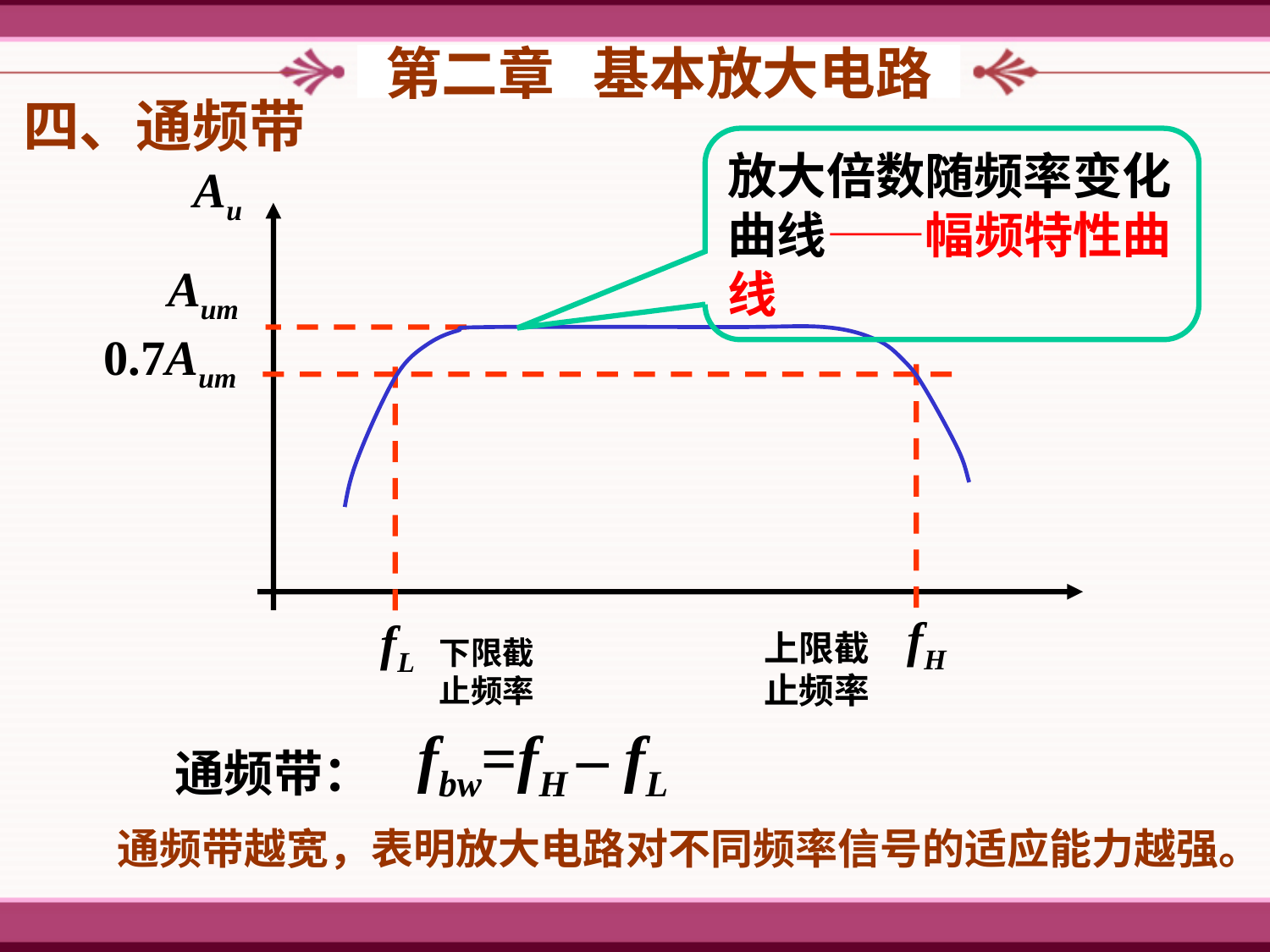

第二章   基本放大电路
四、通频带
放大倍数随频率变化曲线——幅频特性曲线
Au

Aum

0.7Aum

fH
fL
上限截止频率
下限截止频率
fbw=fH – fL
通频带：
通频带越宽，表明放大电路对不同频率信号的适应能力越强。